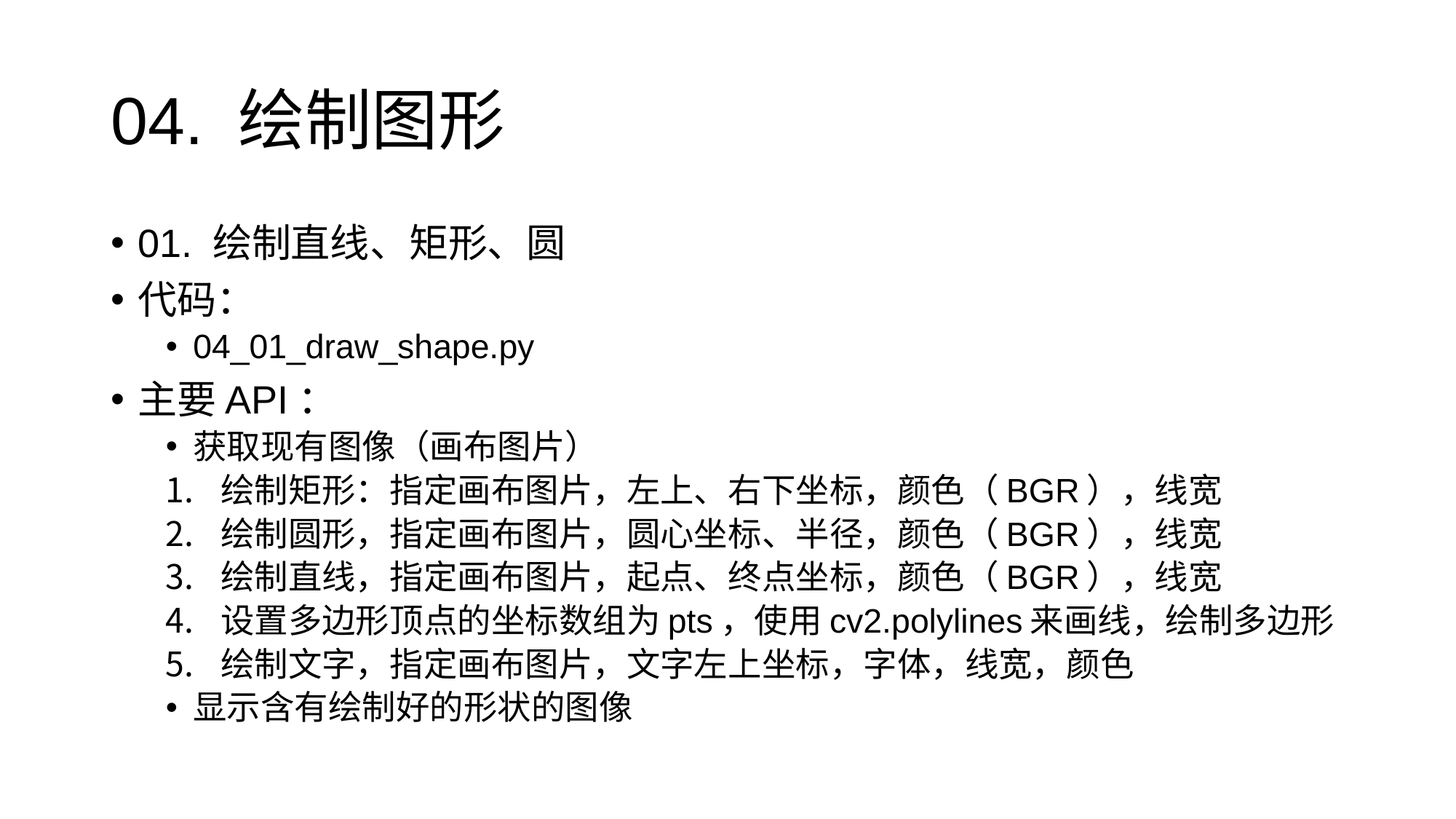

# 04. 绘制图形
01. 绘制直线、矩形、圆
代码：
04_01_draw_shape.py
主要API：
获取现有图像（画布图片）
绘制矩形：指定画布图片，左上、右下坐标，颜色（BGR），线宽
绘制圆形，指定画布图片，圆心坐标、半径，颜色（BGR），线宽
绘制直线，指定画布图片，起点、终点坐标，颜色（BGR），线宽
设置多边形顶点的坐标数组为pts，使用cv2.polylines来画线，绘制多边形
绘制文字，指定画布图片，文字左上坐标，字体，线宽，颜色
显示含有绘制好的形状的图像